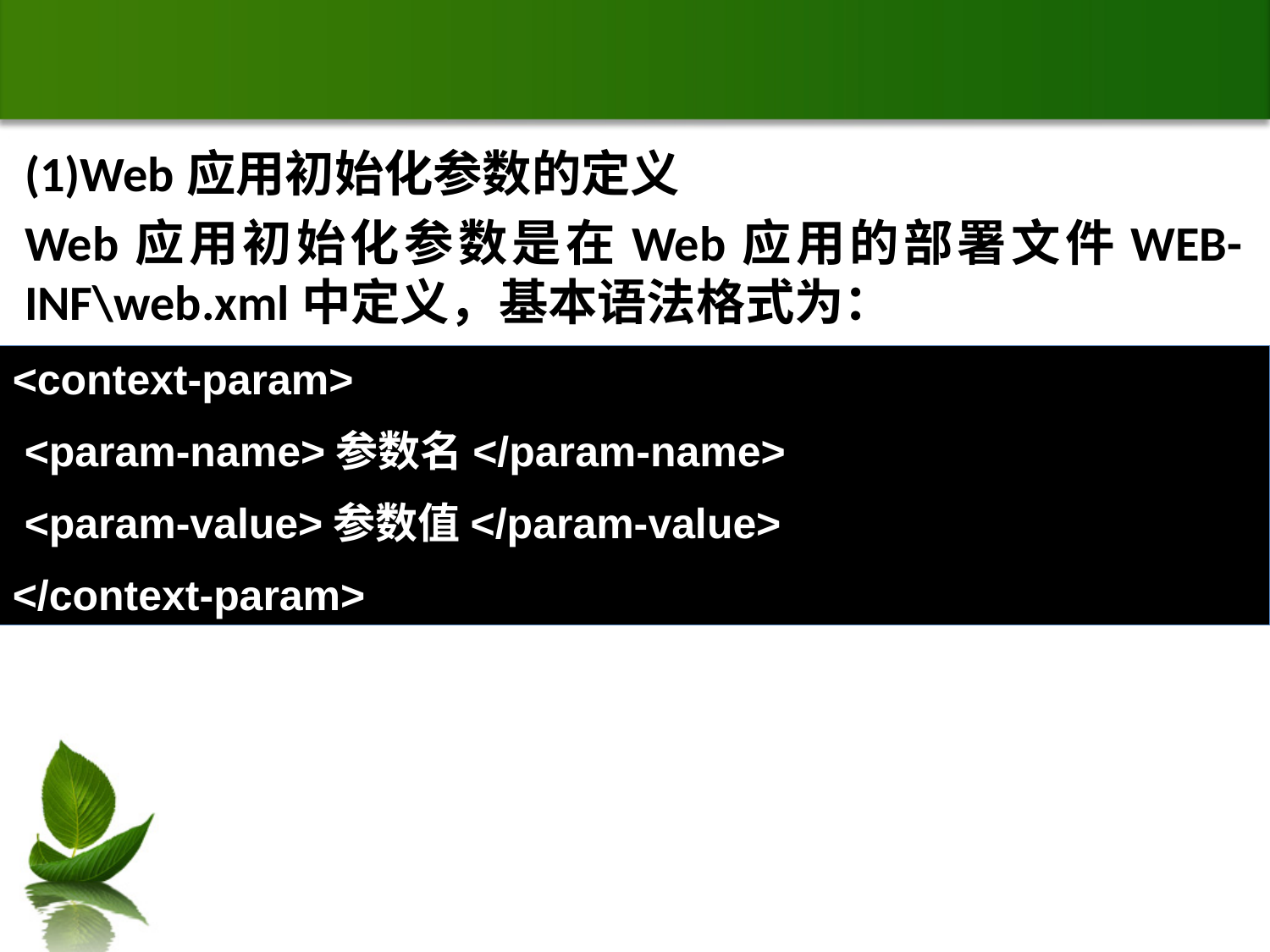

#
(1)Web应用初始化参数的定义
Web应用初始化参数是在Web应用的部署文件WEB-INF\web.xml中定义，基本语法格式为：
<context-param>
 <param-name>参数名</param-name>
 <param-value>参数值</param-value>
</context-param>